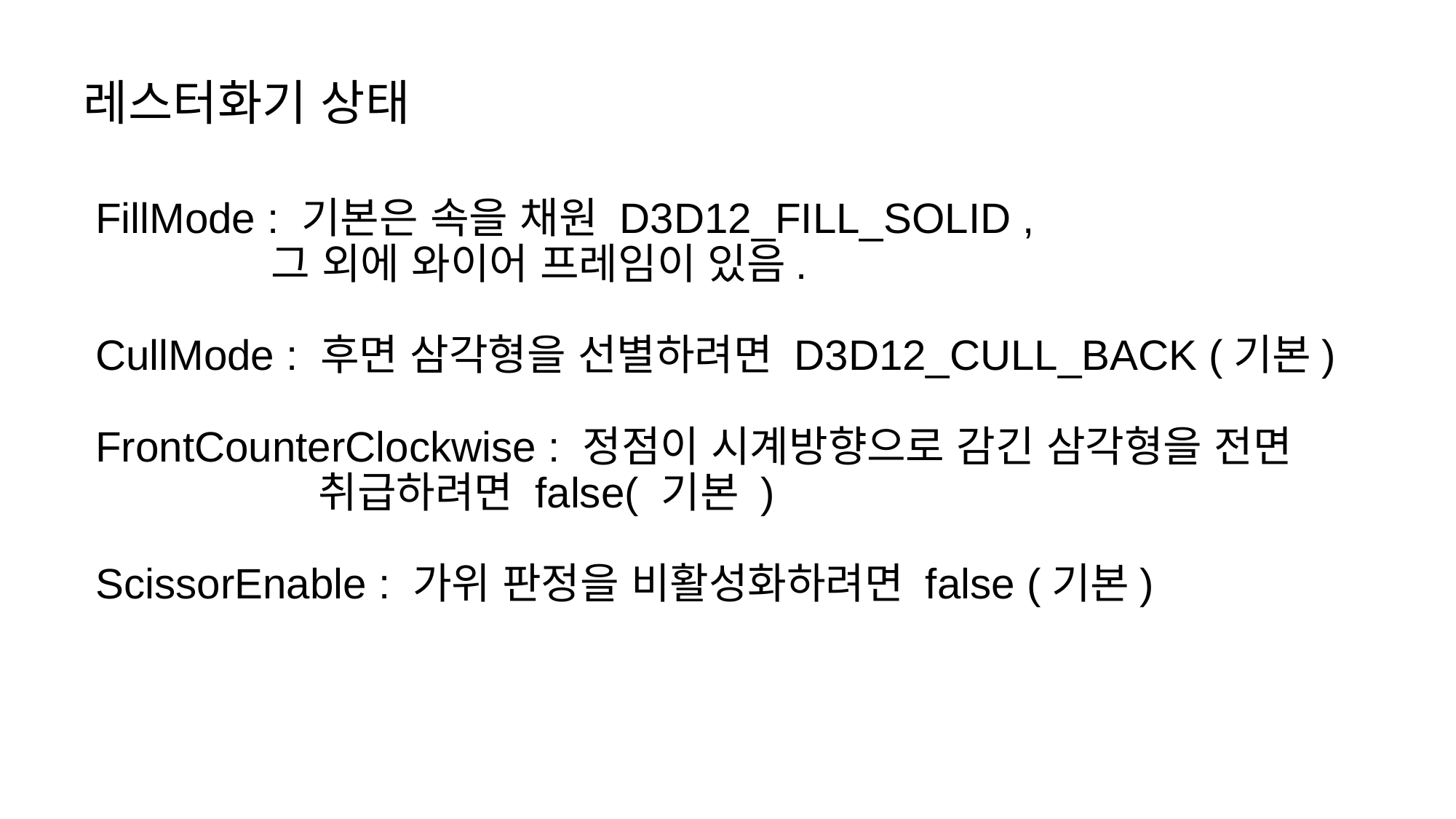

# 레스터화기 상태
 FillMode : 기본은 속을 채원 D3D12_FILL_SOLID ,
               그 외에 와이어 프레임이 있음.

 CullMode : 후면 삼각형을 선별하려면 D3D12_CULL_BACK (기본)

 FrontCounterClockwise : 정점이 시계방향으로 감긴 삼각형을 전면
                   취급하려면 false( 기본 )

 ScissorEnable : 가위 판정을 비활성화하려면 false (기본)